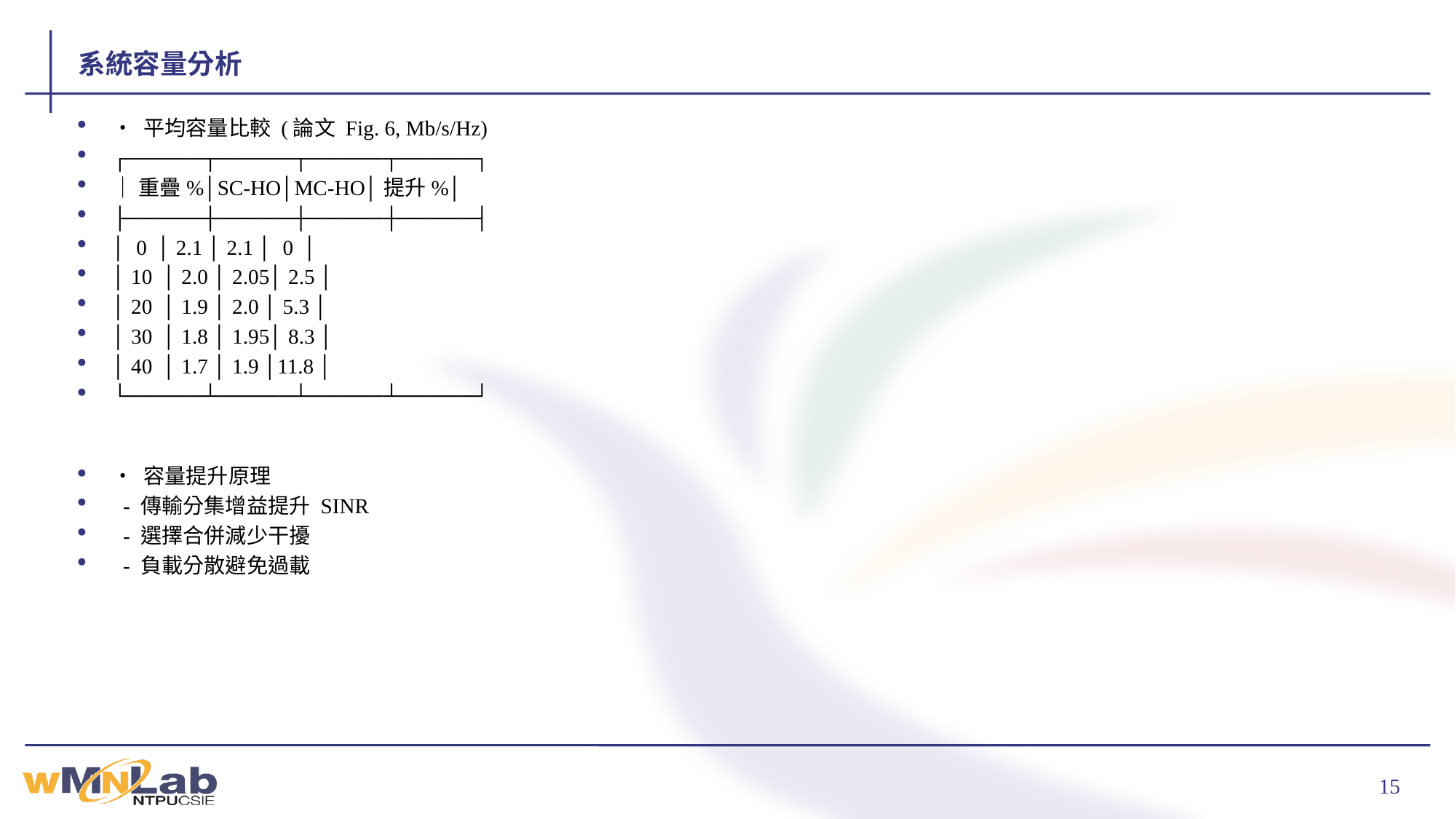

# 系統容量分析
• 平均容量比較 (論文 Fig. 6, Mb/s/Hz)
┌─────┬─────┬─────┬─────┐
│重疊%│SC-HO│MC-HO│提升%│
├─────┼─────┼─────┼─────┤
│  0  │ 2.1 │ 2.1 │  0  │
│ 10  │ 2.0 │ 2.05│ 2.5 │
│ 20  │ 1.9 │ 2.0 │ 5.3 │
│ 30  │ 1.8 │ 1.95│ 8.3 │
│ 40  │ 1.7 │ 1.9 │11.8 │
└─────┴─────┴─────┴─────┘

• 容量提升原理
  - 傳輸分集增益提升 SINR
  - 選擇合併減少干擾
  - 負載分散避免過載